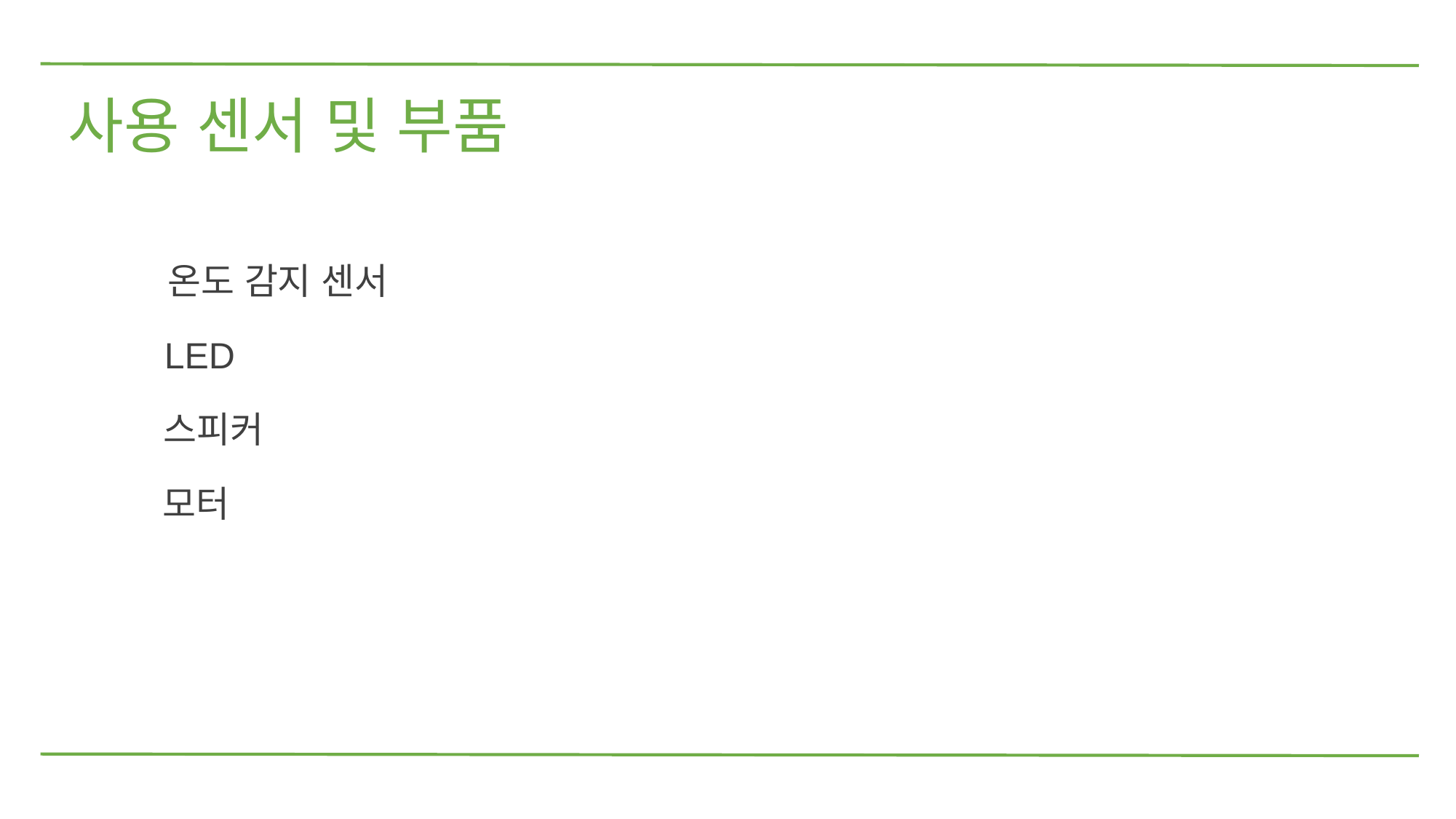

사용 센서 및 부품
온도 감지 센서
LED
스피커
모터